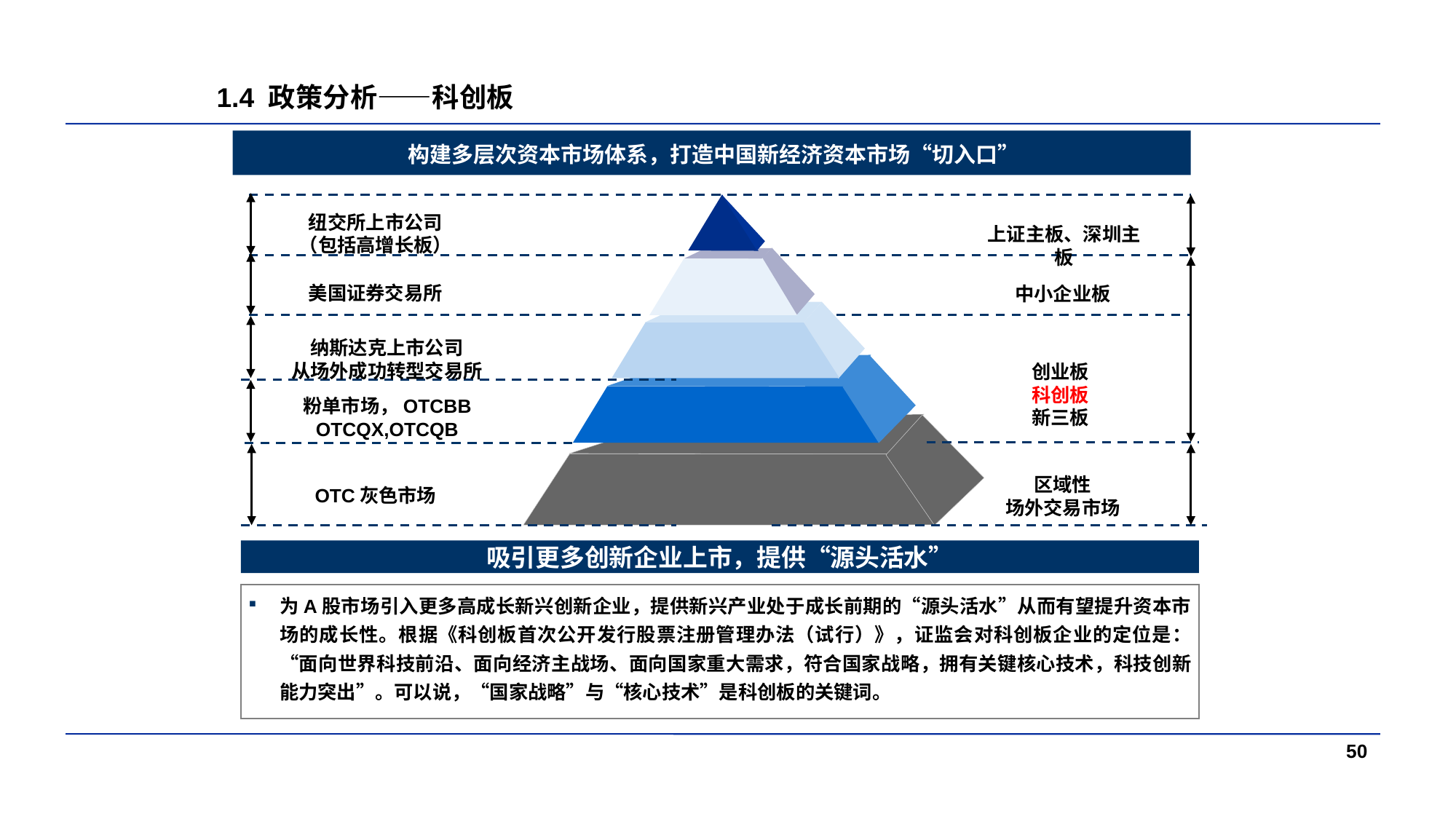

# 1.4 政策分析——科创板
构建多层次资本市场体系，打造中国新经济资本市场“切入口”

纽交所上市公司
（包括高增长板）
上证主板、深圳主板
美国证券交易所
中小企业板
纳斯达克上市公司
从场外成功转型交易所
创业板
科创板
新三板
粉单市场，OTCBB
OTCQX,OTCQB
区域性
场外交易市场
OTC灰色市场
吸引更多创新企业上市，提供“源头活水”
为A股市场引入更多高成长新兴创新企业，提供新兴产业处于成长前期的“源头活水”从而有望提升资本市场的成长性。根据《科创板首次公开发行股票注册管理办法（试行）》，证监会对科创板企业的定位是：“面向世界科技前沿、面向经济主战场、面向国家重大需求，符合国家战略，拥有关键核心技术，科技创新能力突出”。可以说，“国家战略”与“核心技术”是科创板的关键词。